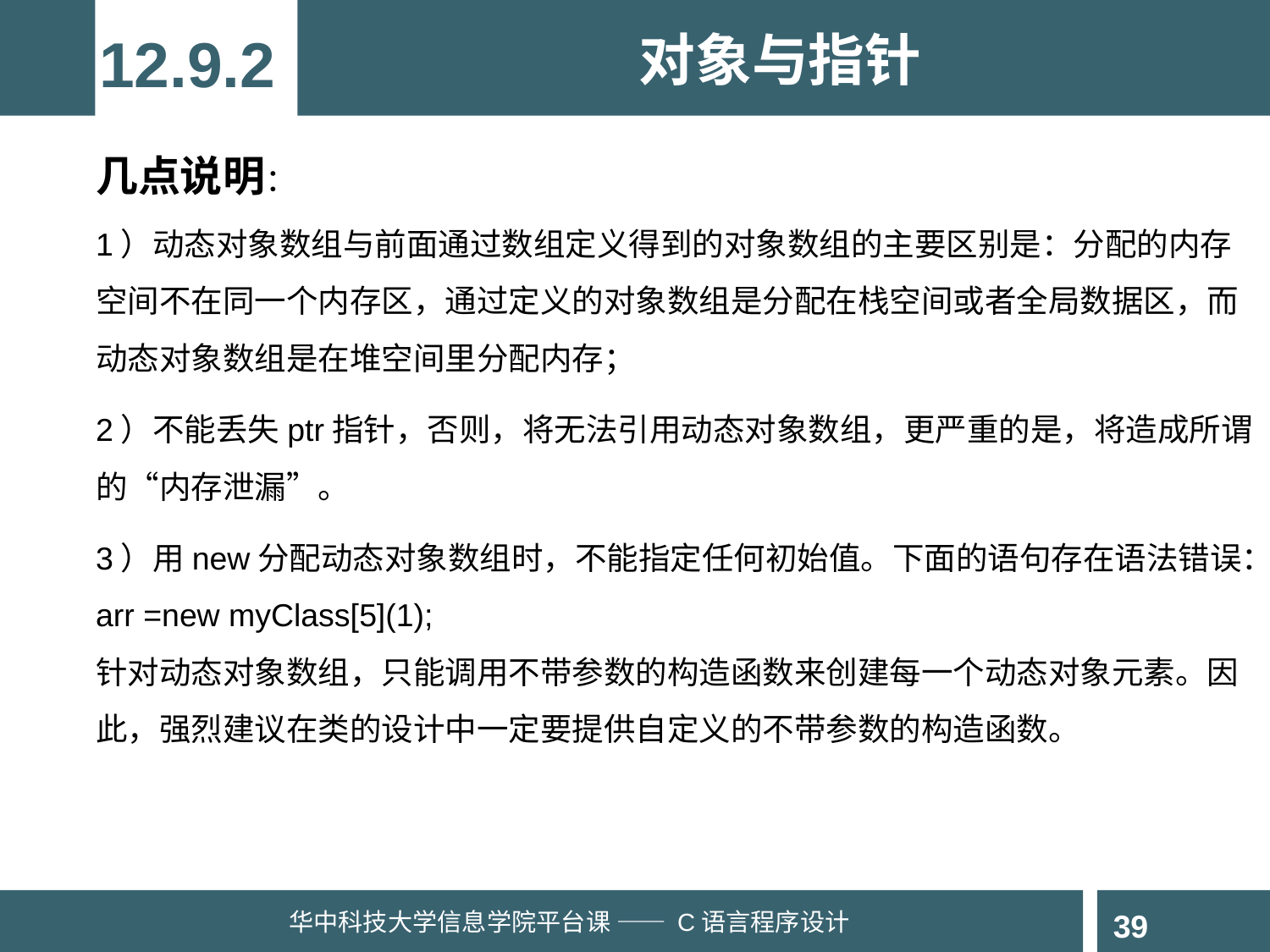

12.9.2
对象与指针
几点说明：
1）动态对象数组与前面通过数组定义得到的对象数组的主要区别是：分配的内存空间不在同一个内存区，通过定义的对象数组是分配在栈空间或者全局数据区，而动态对象数组是在堆空间里分配内存；
2）不能丢失ptr指针，否则，将无法引用动态对象数组，更严重的是，将造成所谓的“内存泄漏”。
3）用new分配动态对象数组时，不能指定任何初始值。下面的语句存在语法错误：
arr =new myClass[5](1);
针对动态对象数组，只能调用不带参数的构造函数来创建每一个动态对象元素。因此，强烈建议在类的设计中一定要提供自定义的不带参数的构造函数。